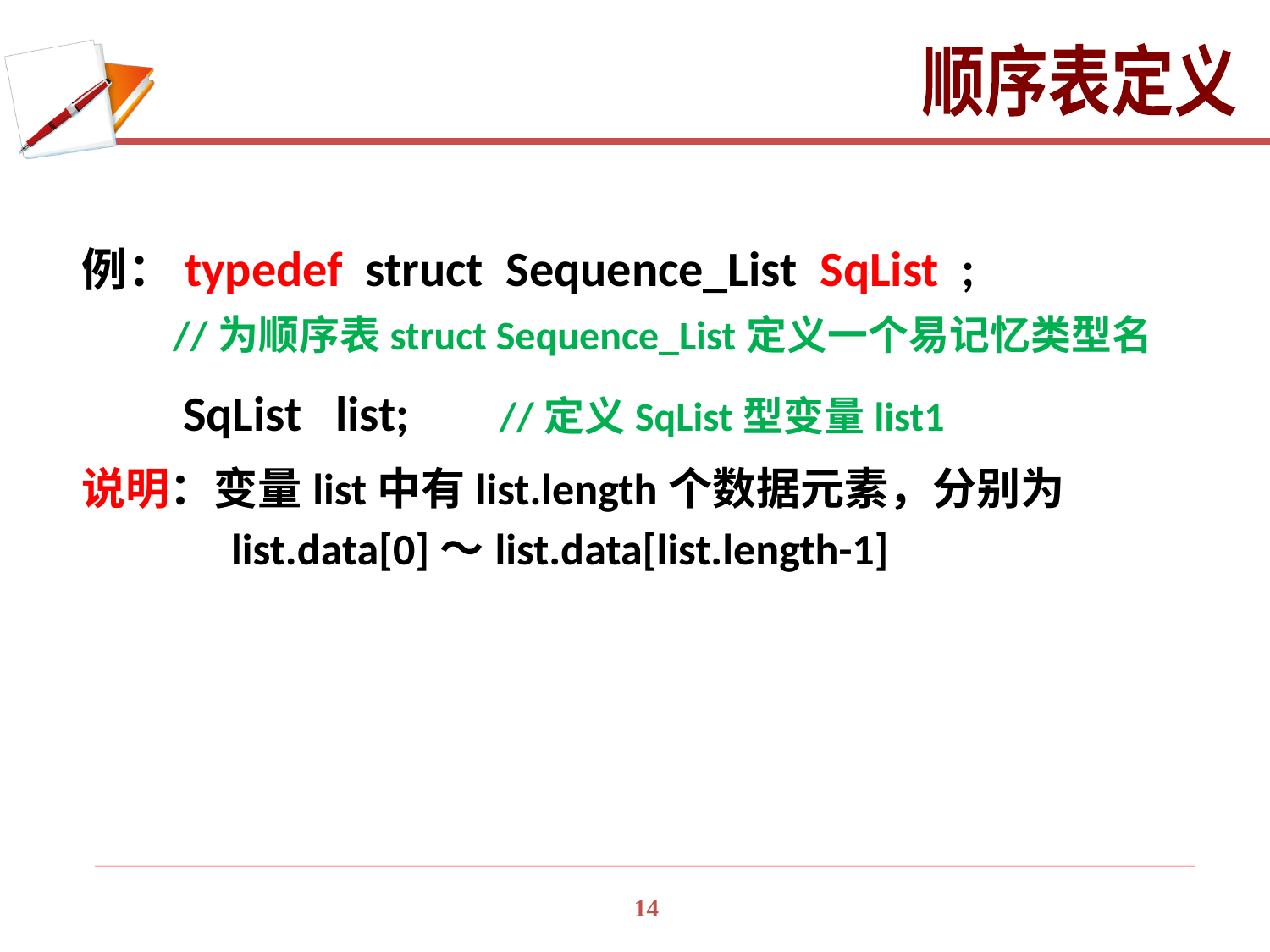

顺序表定义
例：typedef  struct  Sequence_List  SqList  ;
          //为顺序表struct Sequence_List定义一个易记忆类型名
         SqList   list;        //定义SqList型变量list1
说明：变量list中有list.length个数据元素，分别为
               list.data[0]～list.data[list.length-1]